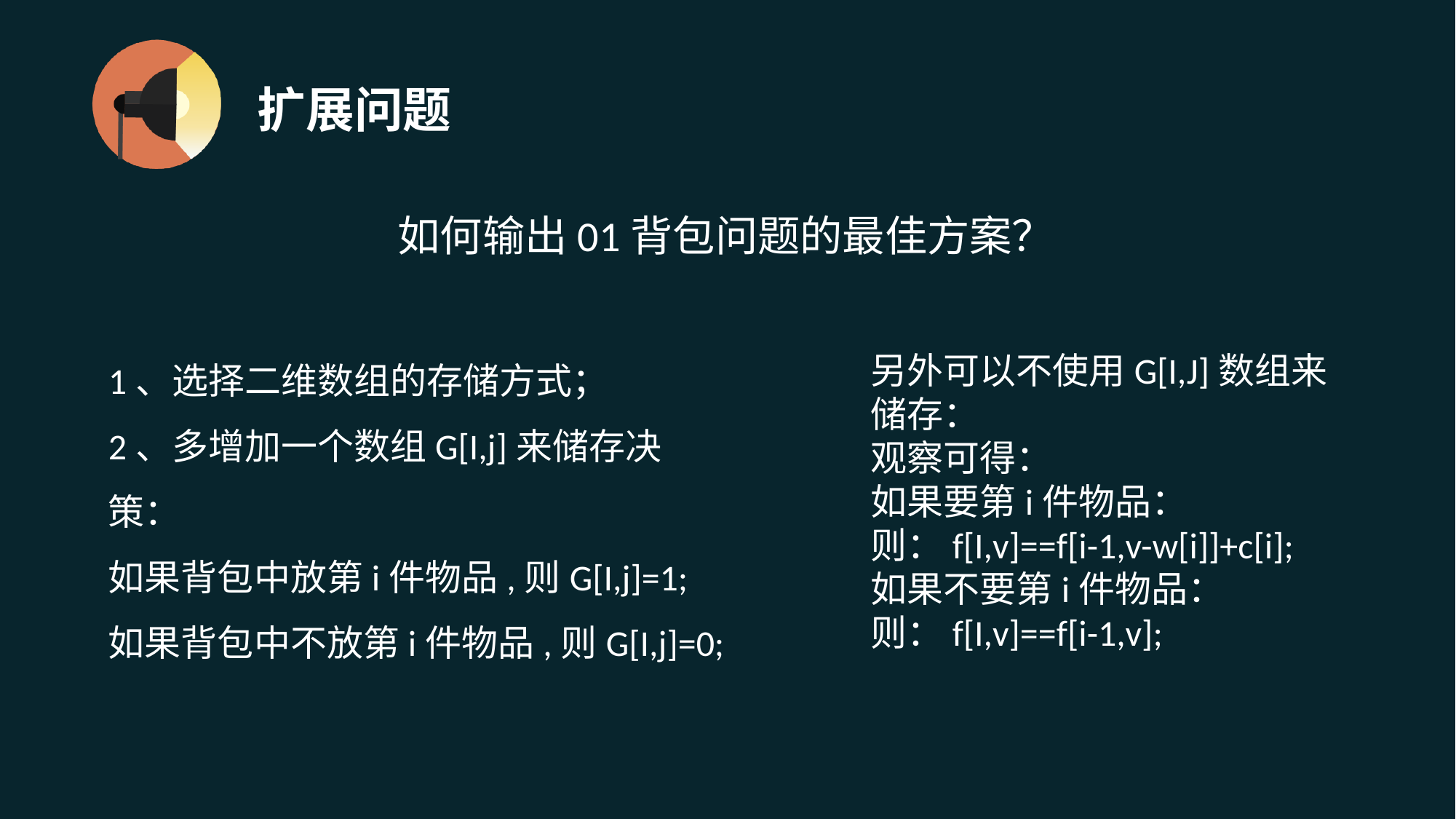

# 扩展问题
如何输出01背包问题的最佳方案？
1、选择二维数组的存储方式；
2、多增加一个数组G[I,j]来储存决策：
如果背包中放第i件物品,则G[I,j]=1;
如果背包中不放第i件物品,则G[I,j]=0;

另外可以不使用G[I,J]数组来储存：
观察可得：
如果要第i件物品：
则：f[I,v]==f[i-1,v-w[i]]+c[i];
如果不要第i件物品：
则：f[I,v]==f[i-1,v];